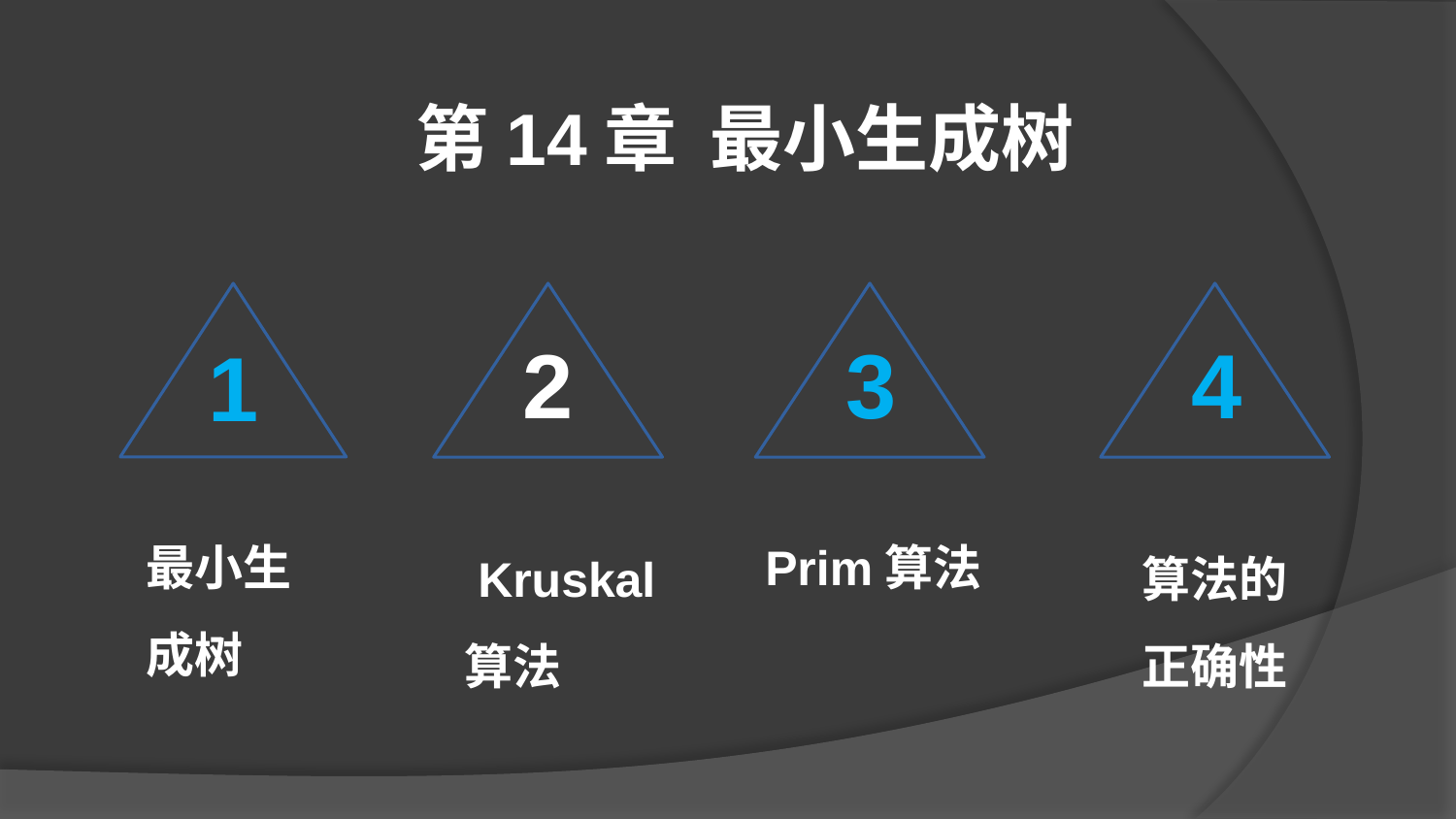

第14章  最小生成树

1
最小生成树

2
 Kruskal算法

  3
Prim算法

  4
算法的正确性